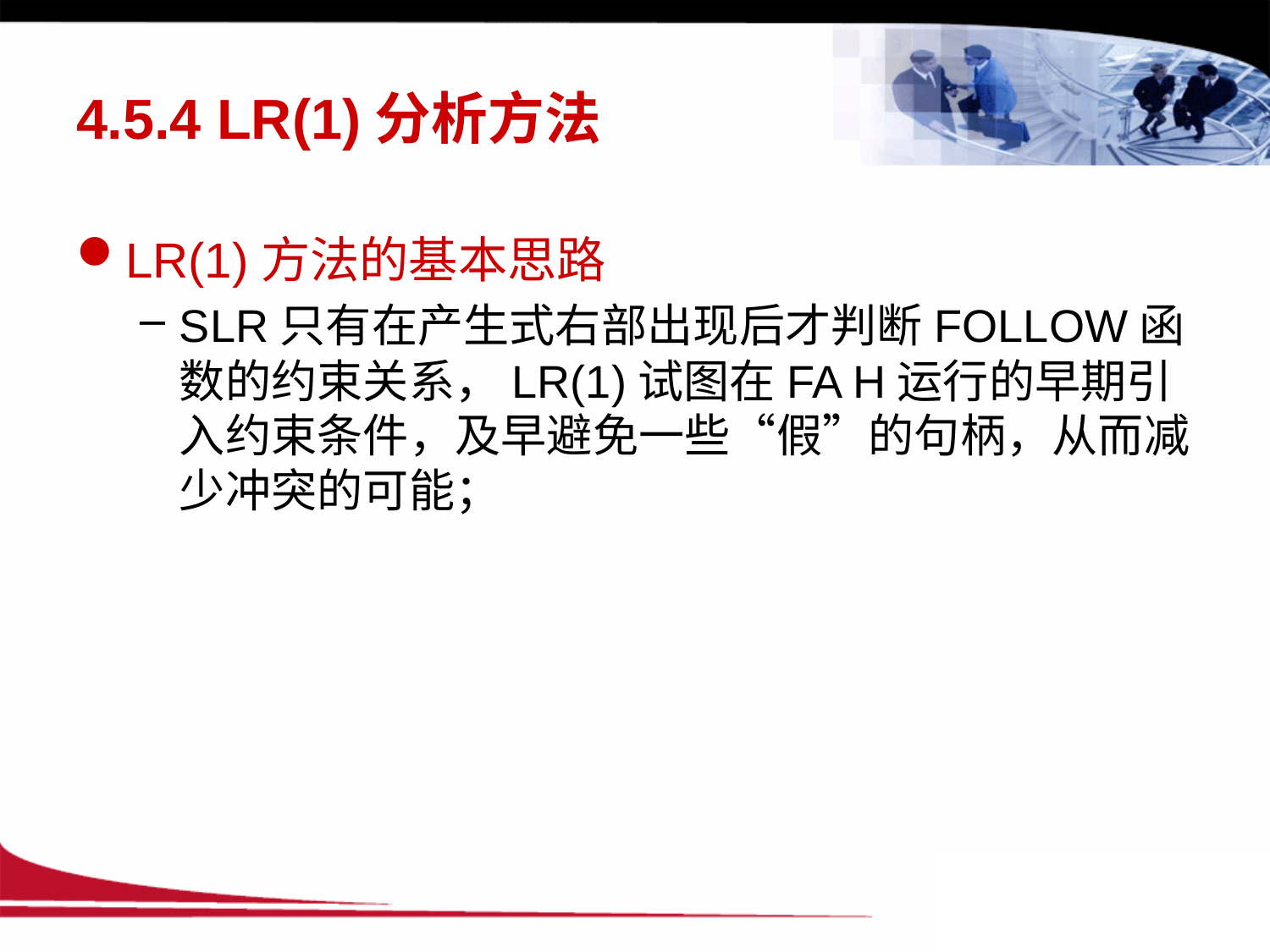

# 4.5.4 LR(1)分析方法
LR(1)方法的基本思路
SLR只有在产生式右部出现后才判断FOLLOW函数的约束关系，LR(1)试图在FA H运行的早期引入约束条件，及早避免一些“假”的句柄，从而减少冲突的可能；